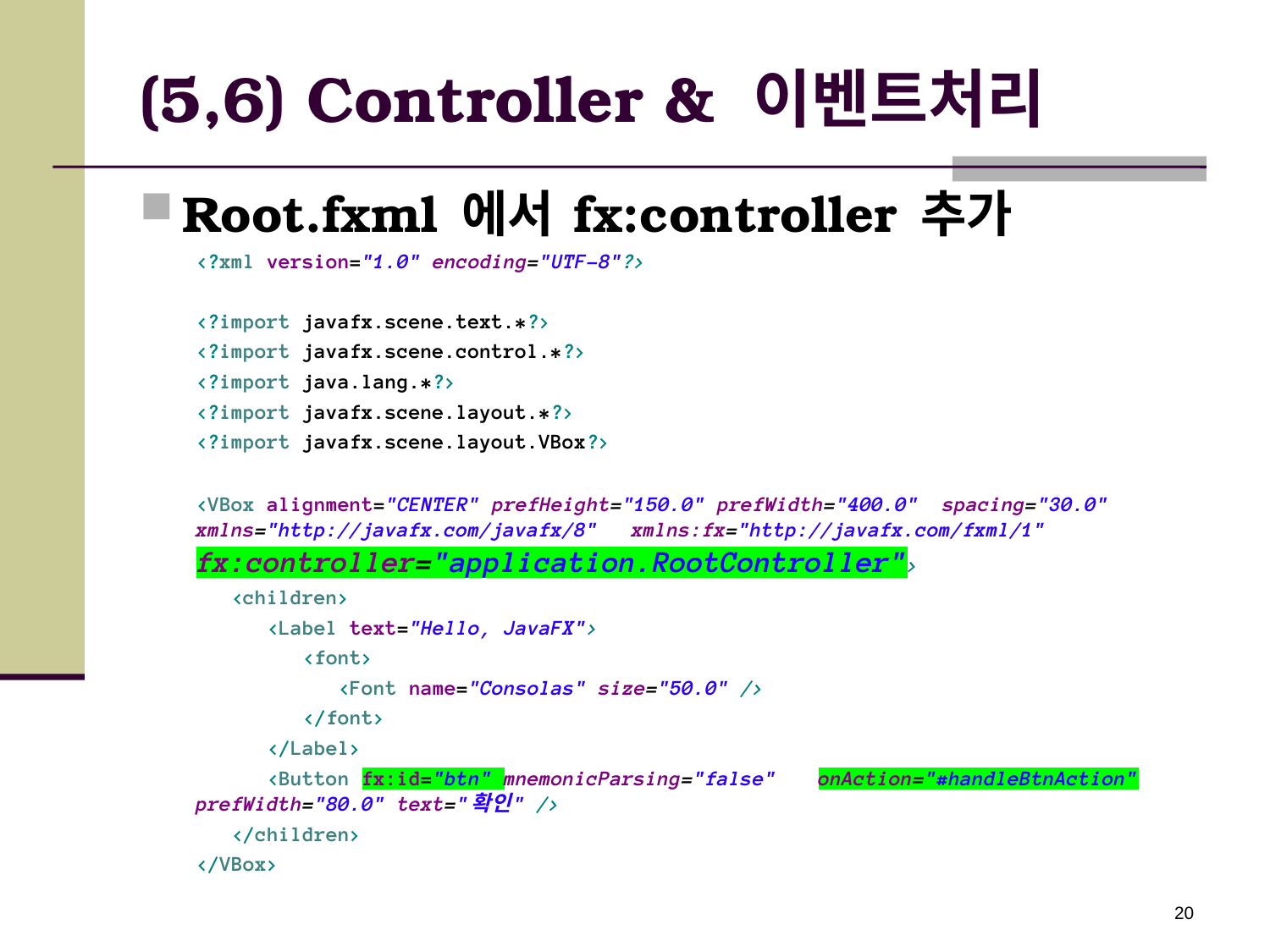

# (5,6) Controller & 이벤트처리
Root.fxml 에서 fx:controller 추가
<?xml version="1.0" encoding="UTF-8"?>

<?import javafx.scene.text.*?>
<?import javafx.scene.control.*?>
<?import java.lang.*?>
<?import javafx.scene.layout.*?>
<?import javafx.scene.layout.VBox?>

<VBox alignment="CENTER" prefHeight="150.0" prefWidth="400.0" 	spacing="30.0" xmlns="http://javafx.com/javafx/8" 	xmlns:fx="http://javafx.com/fxml/1" 	fx:controller="application.RootController">
   <children>
      <Label text="Hello, JavaFX">
         <font>
            <Font name="Consolas" size="50.0" />
         </font>
      </Label>
      <Button fx:id="btn" mnemonicParsing="false" 	onAction="#handleBtnAction" prefWidth="80.0" text="확인" />
   </children>
</VBox>
20